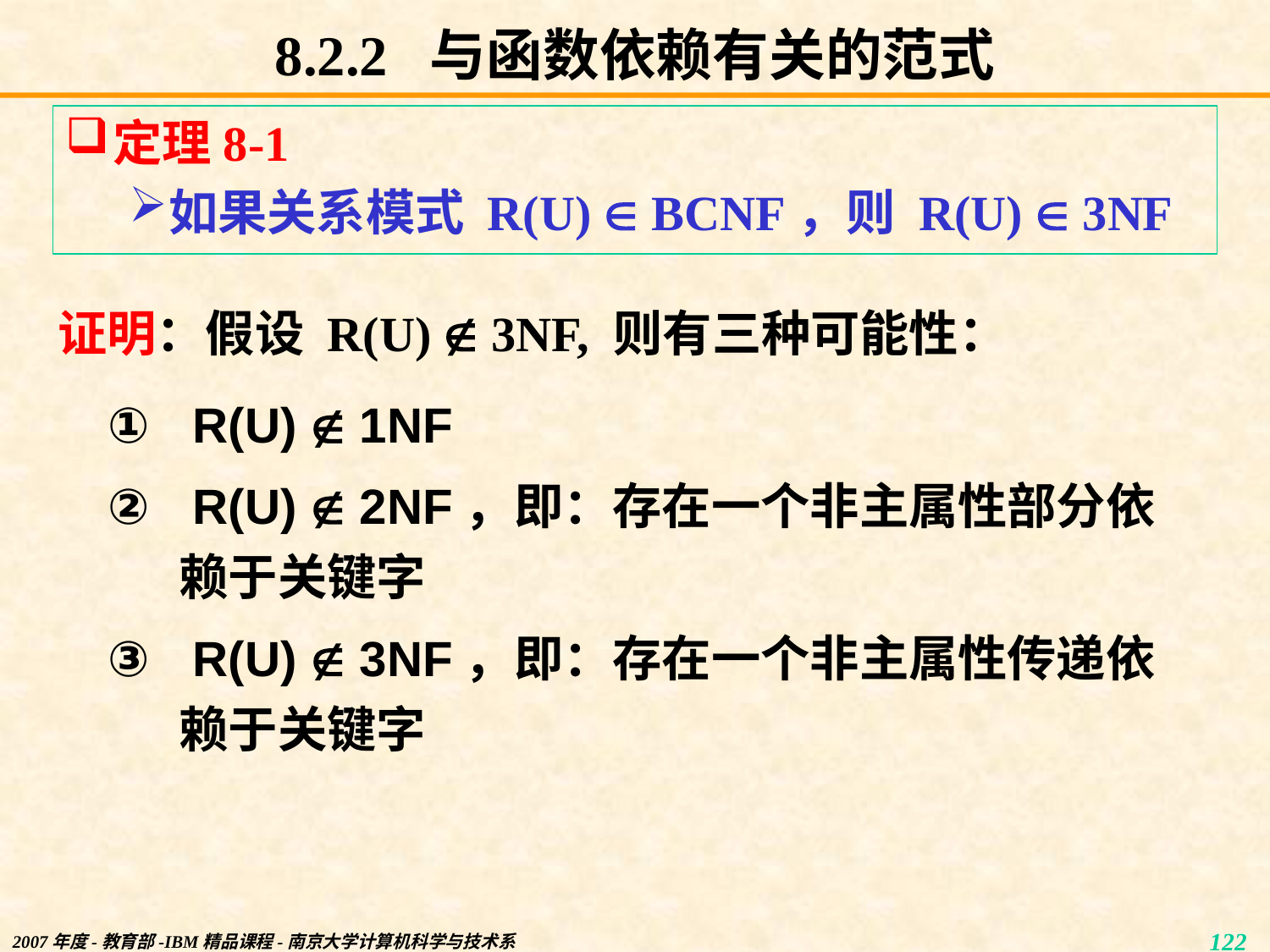

# 8.2.2  与函数依赖有关的范式
定理8-1
如果关系模式 R(U) ∈ BCNF，则 R(U) ∈ 3NF
证明：假设 R(U) ∉ 3NF, 则有三种可能性：
 R(U) ∉ 1NF
 R(U) ∉ 2NF，即：存在一个非主属性部分依赖于关键字
 R(U) ∉ 3NF，即：存在一个非主属性传递依赖于关键字
122
2007年度-教育部-IBM精品课程-南京大学计算机科学与技术系